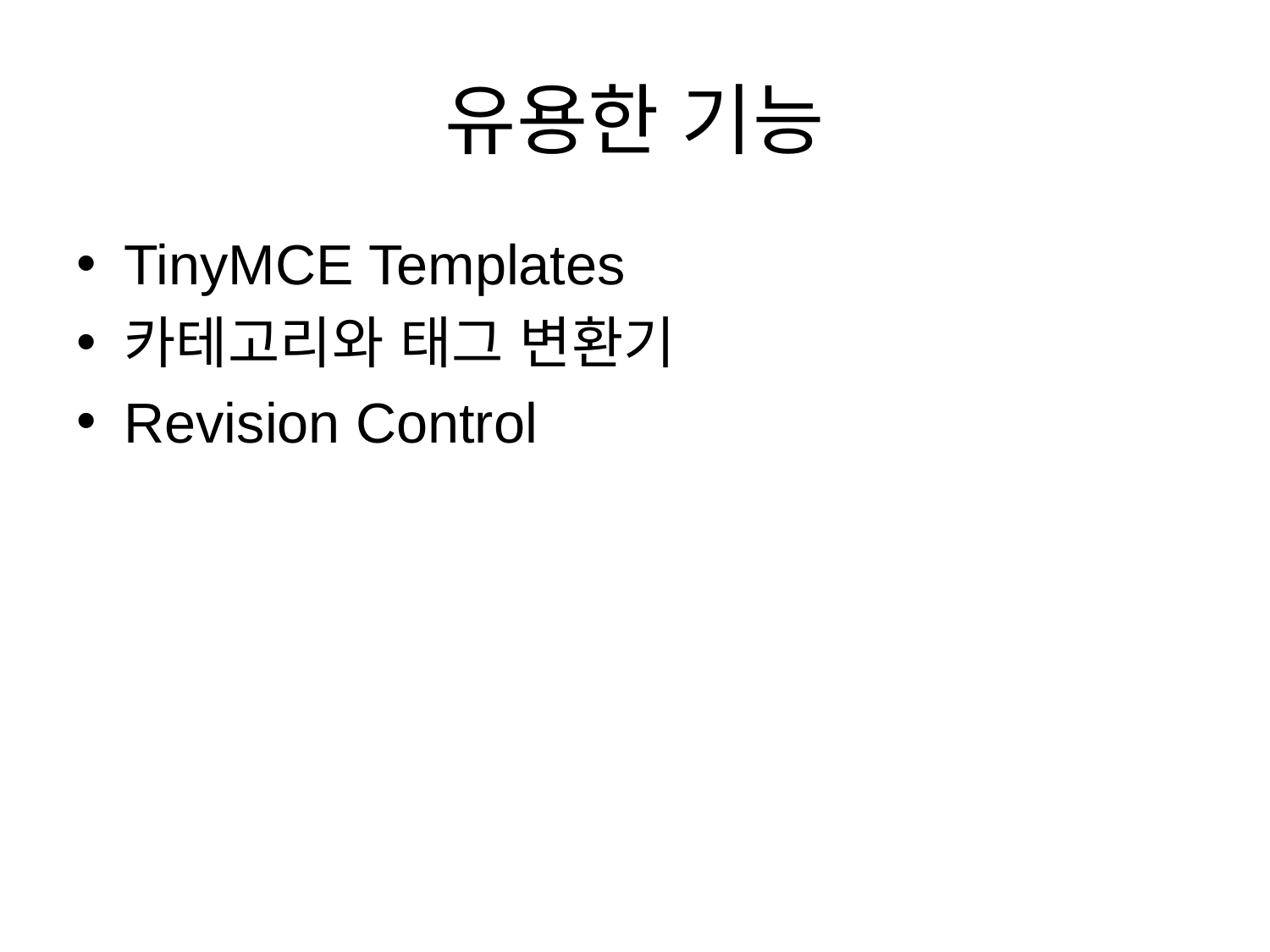

# 유용한 기능
TinyMCE Templates
카테고리와 태그 변환기
Revision Control